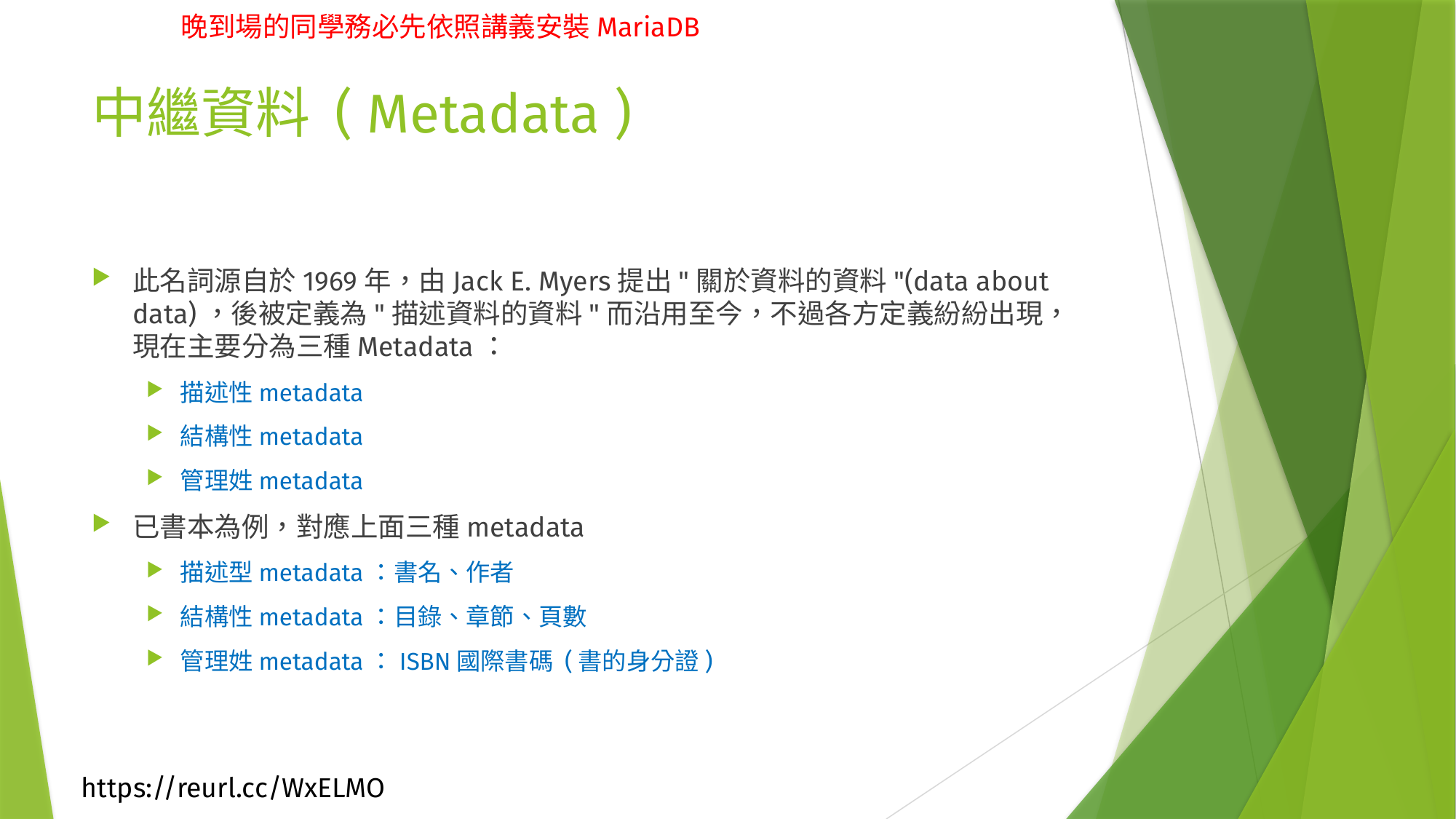

# 中繼資料 ( Metadata )
此名詞源自於1969年，由Jack E. Myers提出"關於資料的資料"(data about data)，後被定義為"描述資料的資料"而沿用至今，不過各方定義紛紛出現，現在主要分為三種Metadata：
描述性metadata
結構性metadata
管理姓metadata
已書本為例，對應上面三種metadata
描述型metadata：書名、作者
結構性metadata：目錄、章節、頁數
管理姓metadata：ISBN國際書碼 (書的身分證)